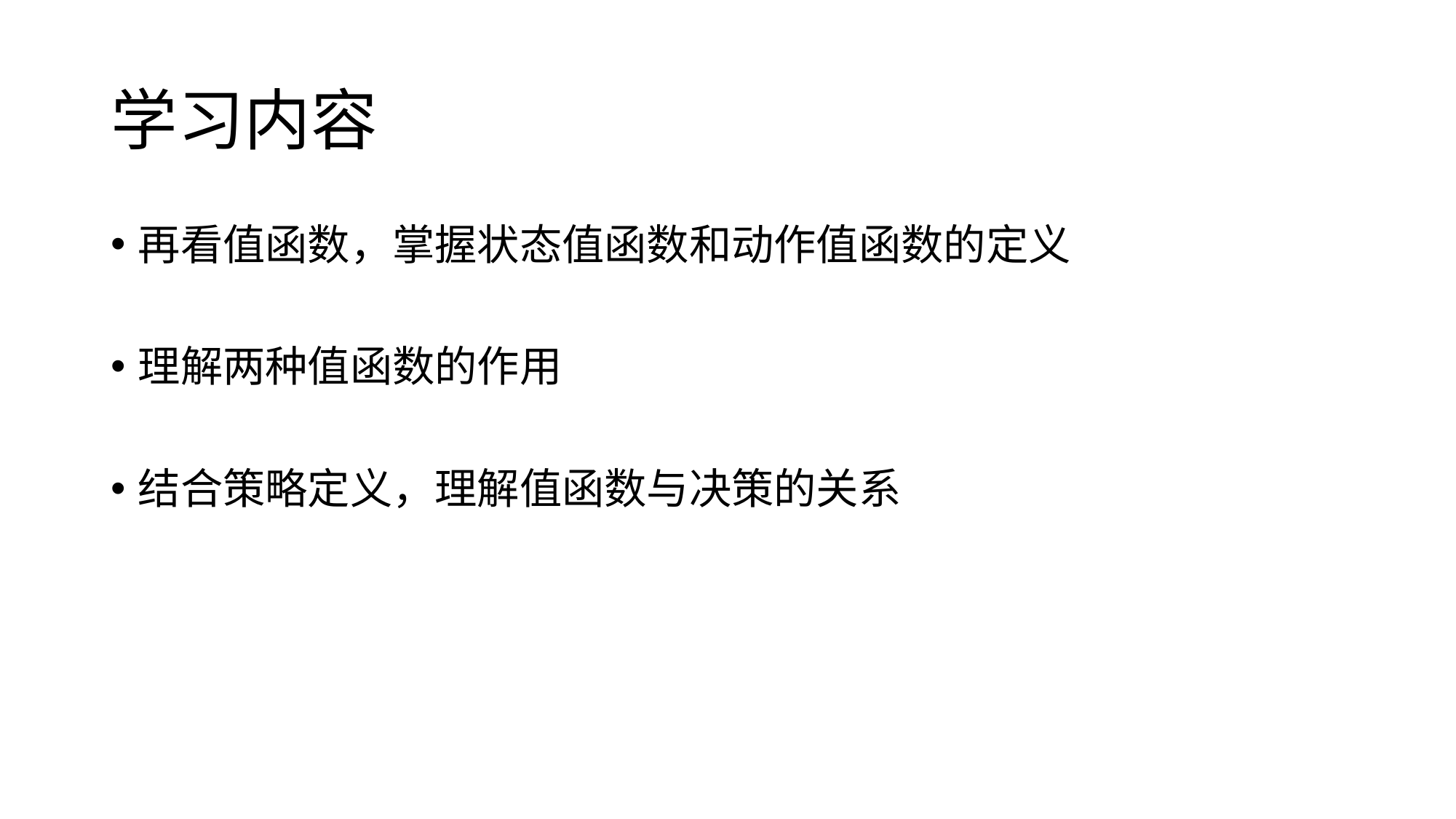

# 学习内容
再看值函数，掌握状态值函数和动作值函数的定义

理解两种值函数的作用

结合策略定义，理解值函数与决策的关系